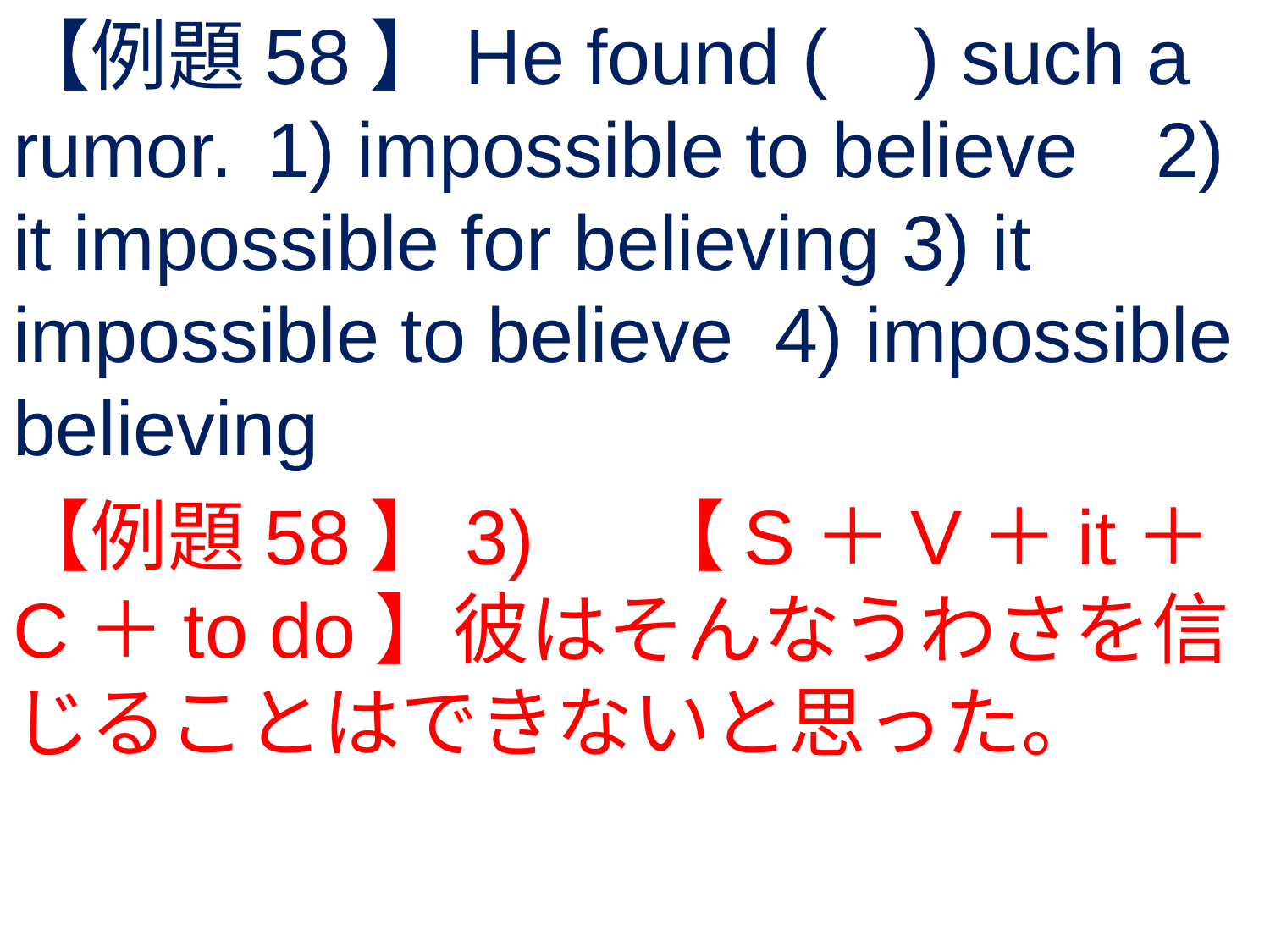

# 【例題58】He found (    ) such a rumor.	1) impossible to believe	2) it impossible for believing	3) it impossible to believe	4) impossible believing
【例題58】3) 	【S＋V＋it＋C＋to do】彼はそんなうわさを信じることはできないと思った。